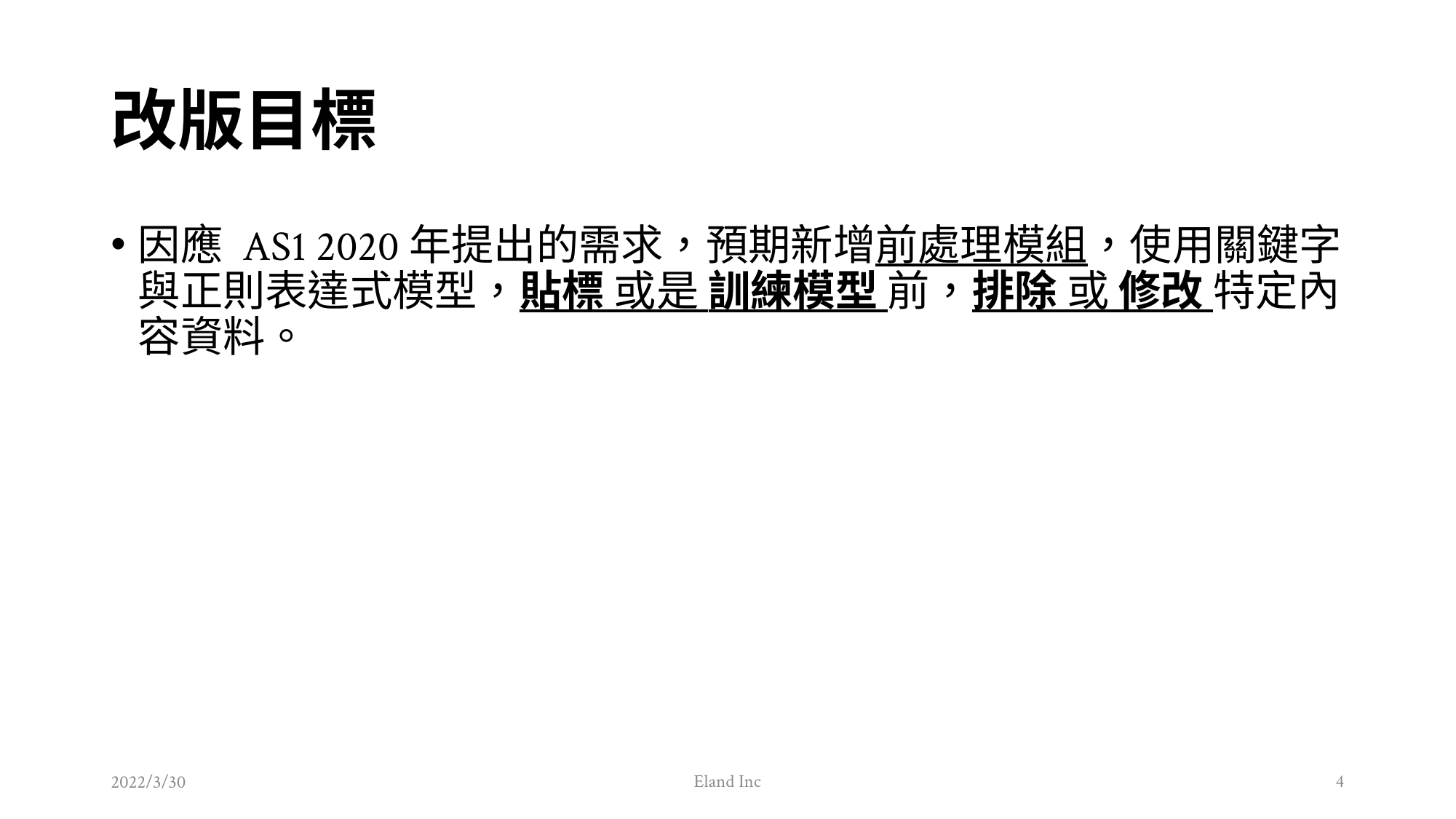

# 改版目標
因應 AS1 2020年提出的需求，預期新增前處理模組，使用關鍵字與正則表達式模型，貼標 或是 訓練模型 前，排除 或 修改 特定內容資料。

2022/3/30
Eland Inc
4